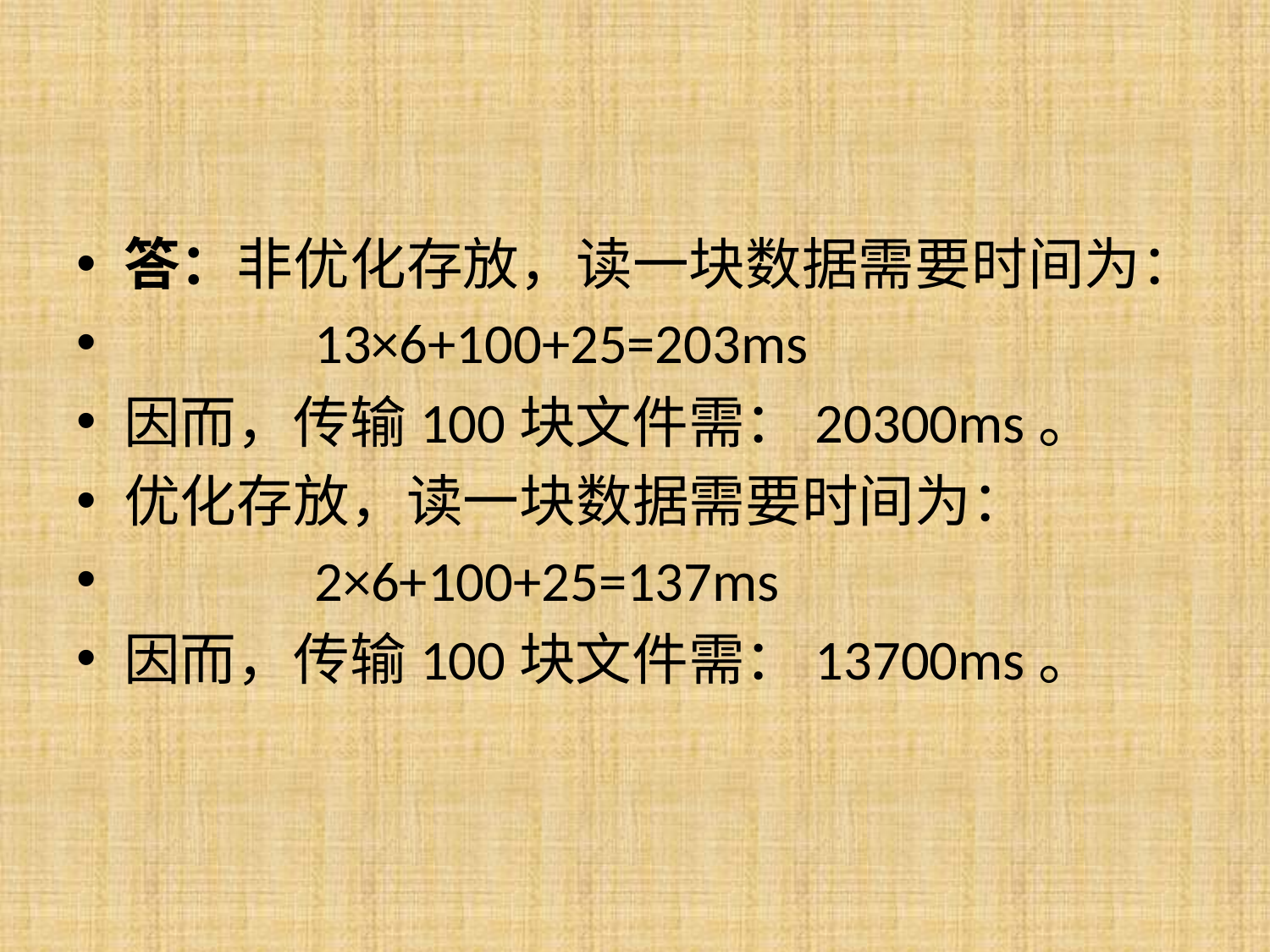

#
答：非优化存放，读一块数据需要时间为：
               13×6+100+25=203ms
因而，传输100块文件需：20300ms。
优化存放，读一块数据需要时间为：
               2×6+100+25=137ms
因而，传输100块文件需：13700ms。